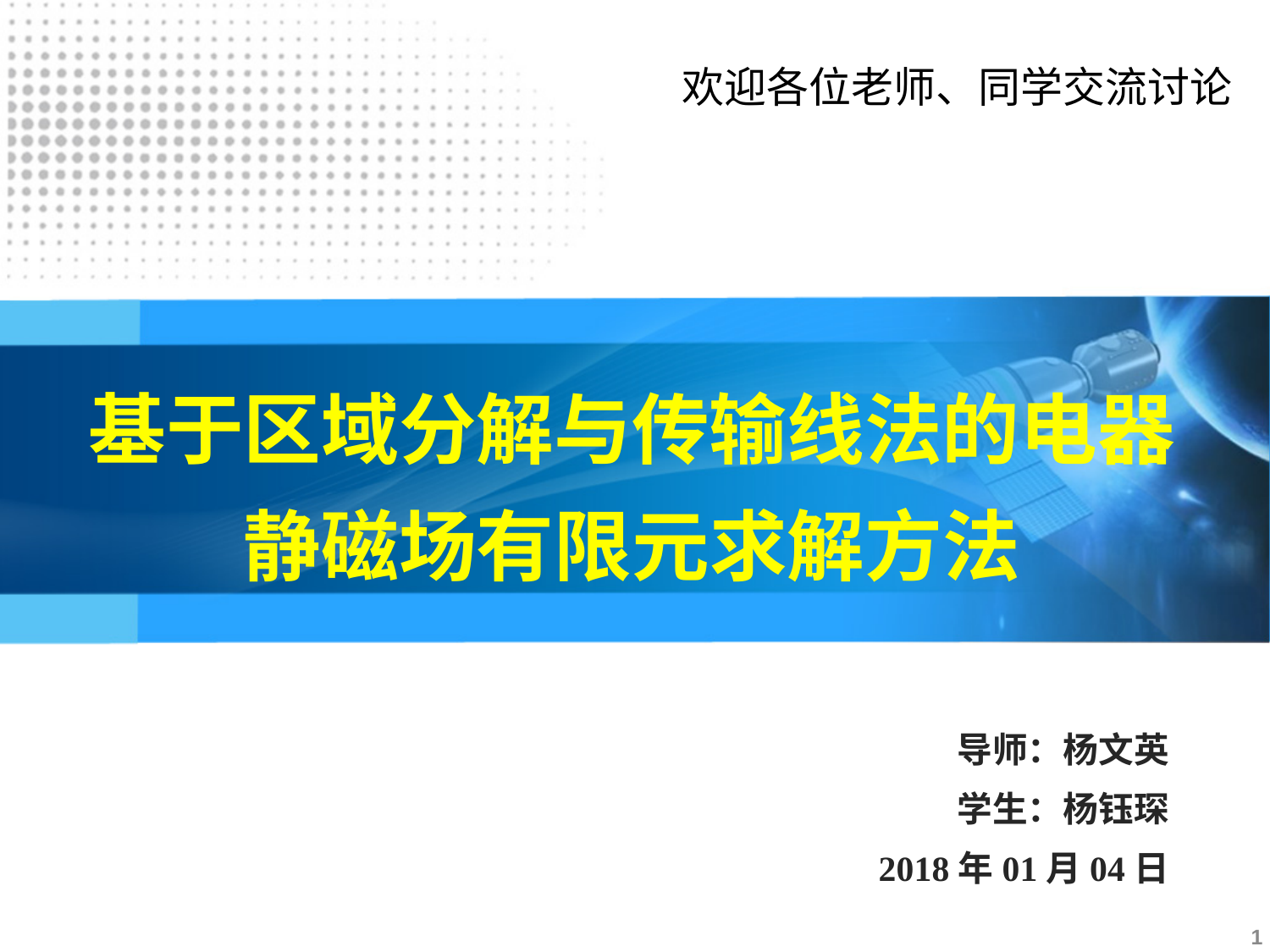

欢迎各位老师、同学交流讨论
# 基于区域分解与传输线法的电器静磁场有限元求解方法
导师：杨文英
学生：杨钰琛
2018年01月04日
1